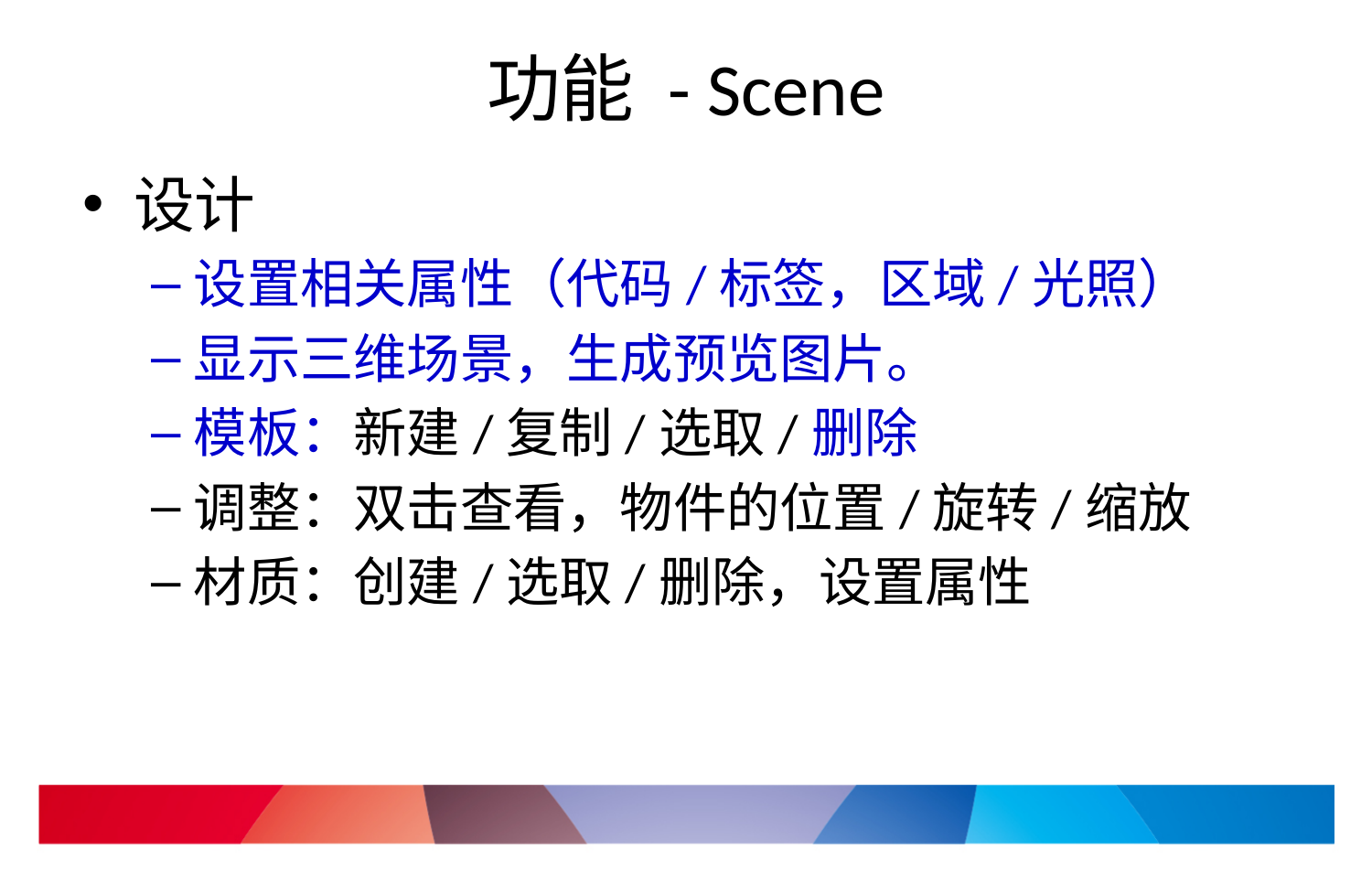

# 功能 - Scene
设计
设置相关属性（代码/标签，区域/光照）
显示三维场景，生成预览图片。
模板：新建/复制/选取/删除
调整：双击查看，物件的位置/旋转/缩放
材质：创建/选取/删除，设置属性